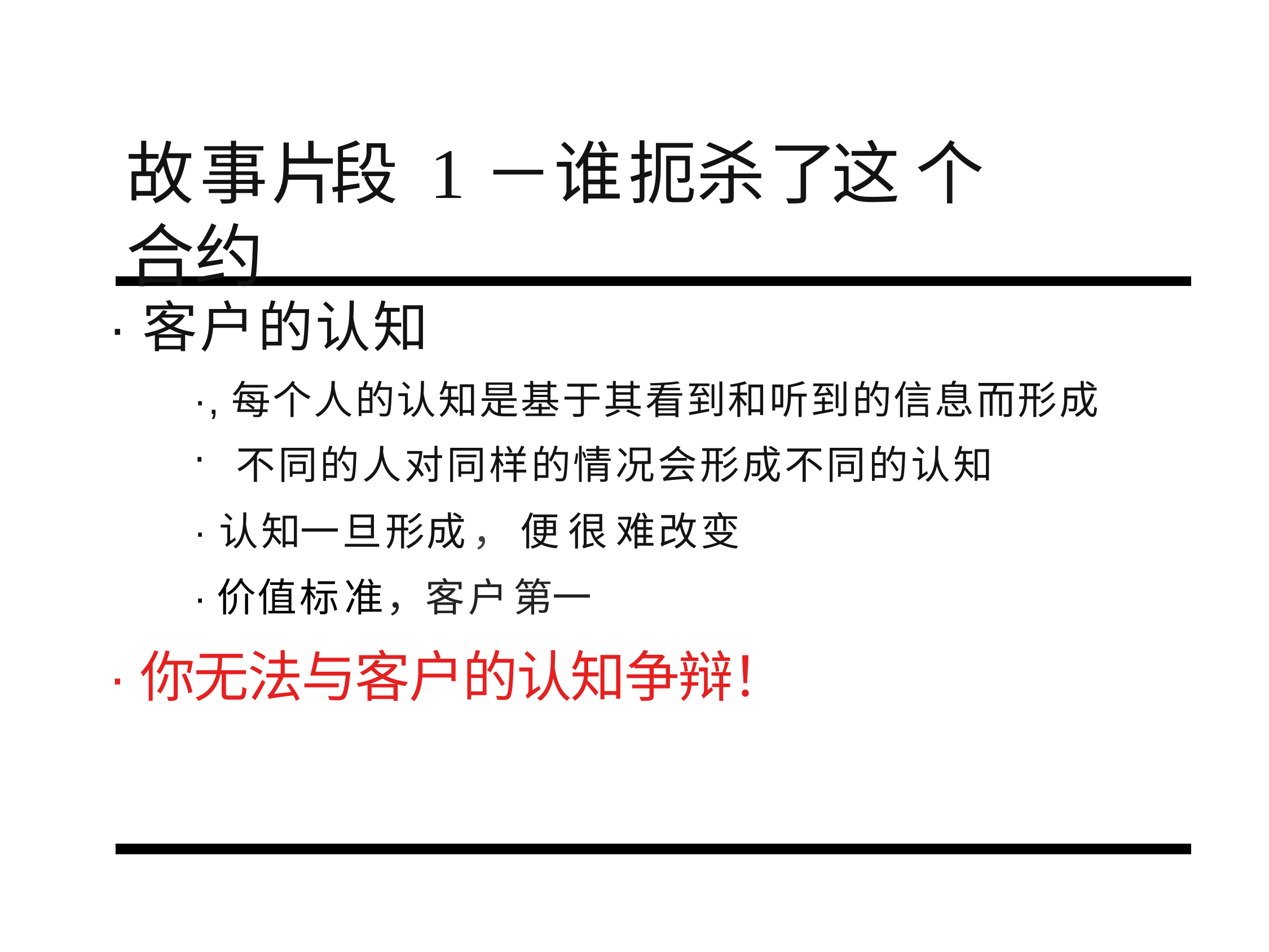

# 故事片段 1－谁扼杀了这 个合约
·客户的认知
·,每个人的认知是基于其看到和听到的信息而形成
不同的人对同样的情况会形成不同的认知
·认知一旦形成， 便 很 难改变
·价值标准，客户第一
·你无法与客户的认知争辩！